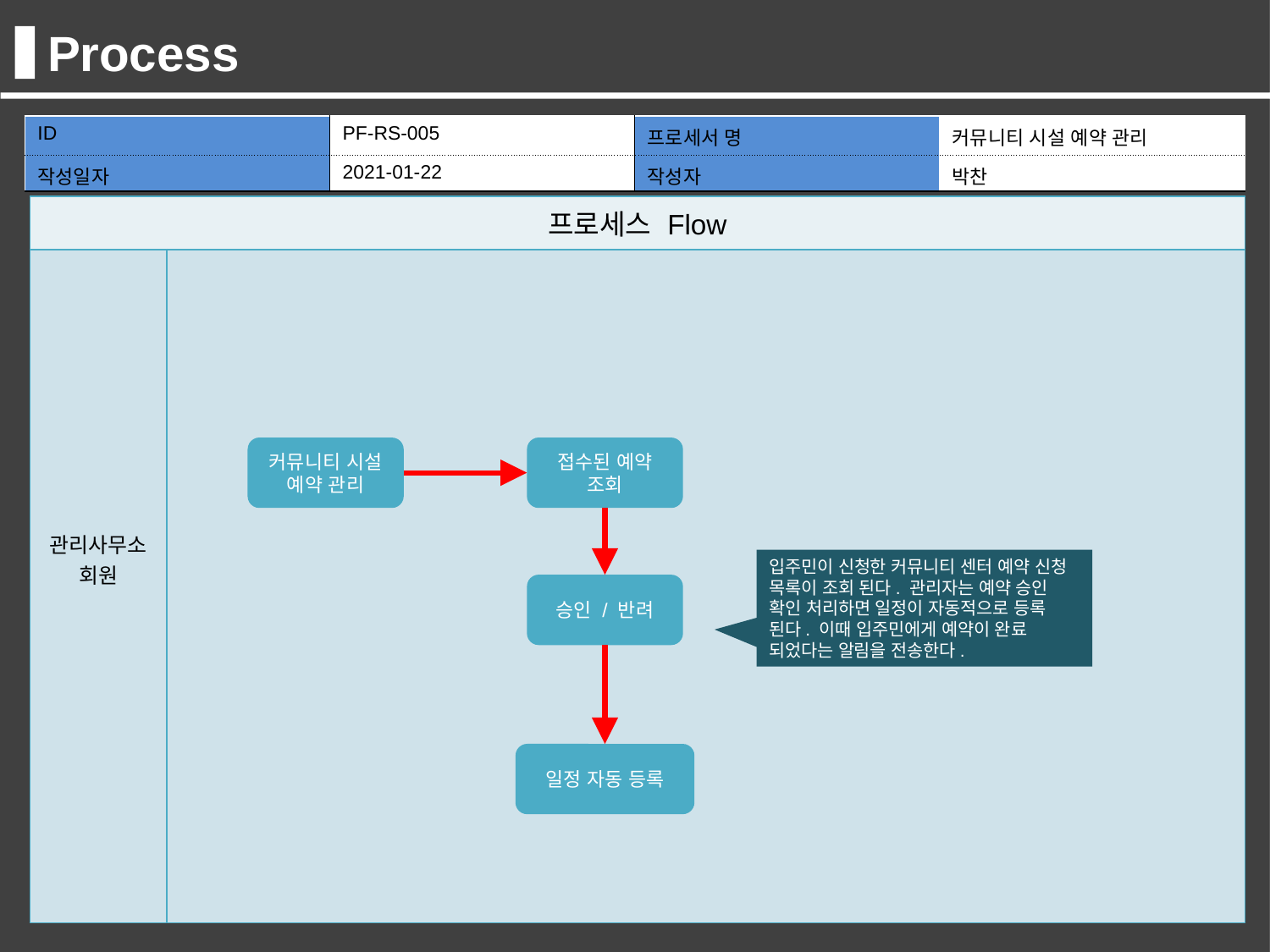

Process
Process

| ID | PF-RS-006 | 프로세서 명 | 최종합격자관리 |
| --- | --- | --- | --- |
| 작성일자 | 2016.05.11 | 작성자 | 김선도 |
| ID | PF-RS-005 | 프로세서 명 | 커뮤니티 시설 예약 관리 |
| --- | --- | --- | --- |
| 작성일자 | 2021-01-22 | 작성자 | 박찬 |
| 프로세스 Flow |  |
| --- | --- |
| 관리자 교사 |  |
| 프로세스 Flow |  |
| --- | --- |
| 관리사무소 회원 |  |
커뮤니티 시설 예약 관리
접수된 예약 조회
1.면접 대상자 조회
입주민이 신청한 커뮤니티 센터 예약 신청 목록이 조회 된다. 관리자는 예약 승인 확인 처리하면 일정이 자동적으로 등록 된다. 이때 입주민에게 예약이 완료 되었다는 알림을 전송한다.
승인 / 반려
일정 자동 등록